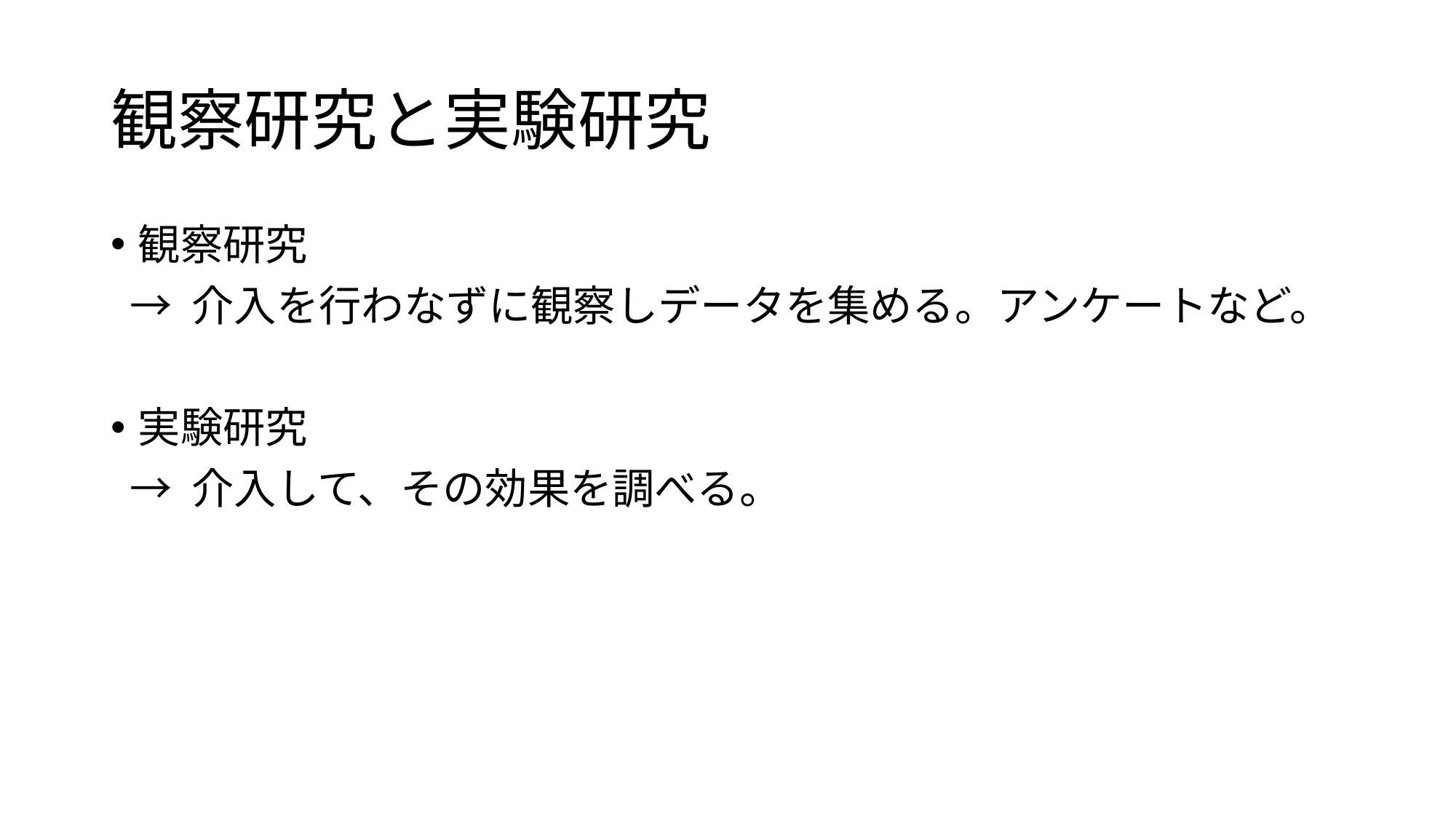

# 観察研究と実験研究
観察研究
  → 介入を行わなずに観察しデータを集める。アンケートなど。

実験研究
  → 介入して、その効果を調べる。